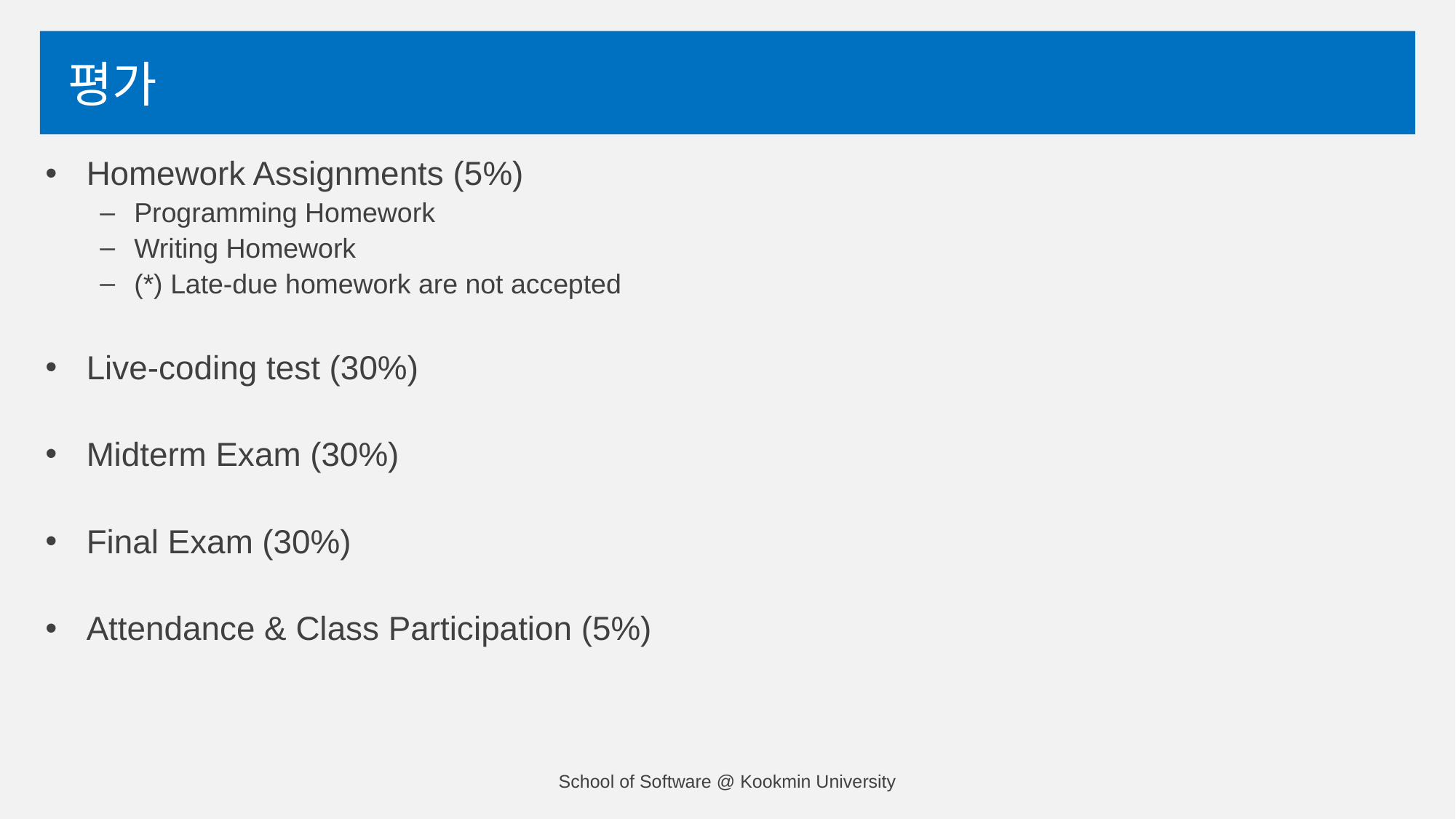

# 평가
Homework Assignments (5%)
Programming Homework
Writing Homework
(*) Late-due homework are not accepted

Live-coding test (30%)

Midterm Exam (30%)

Final Exam (30%)

Attendance & Class Participation (5%)
School of Software @ Kookmin University